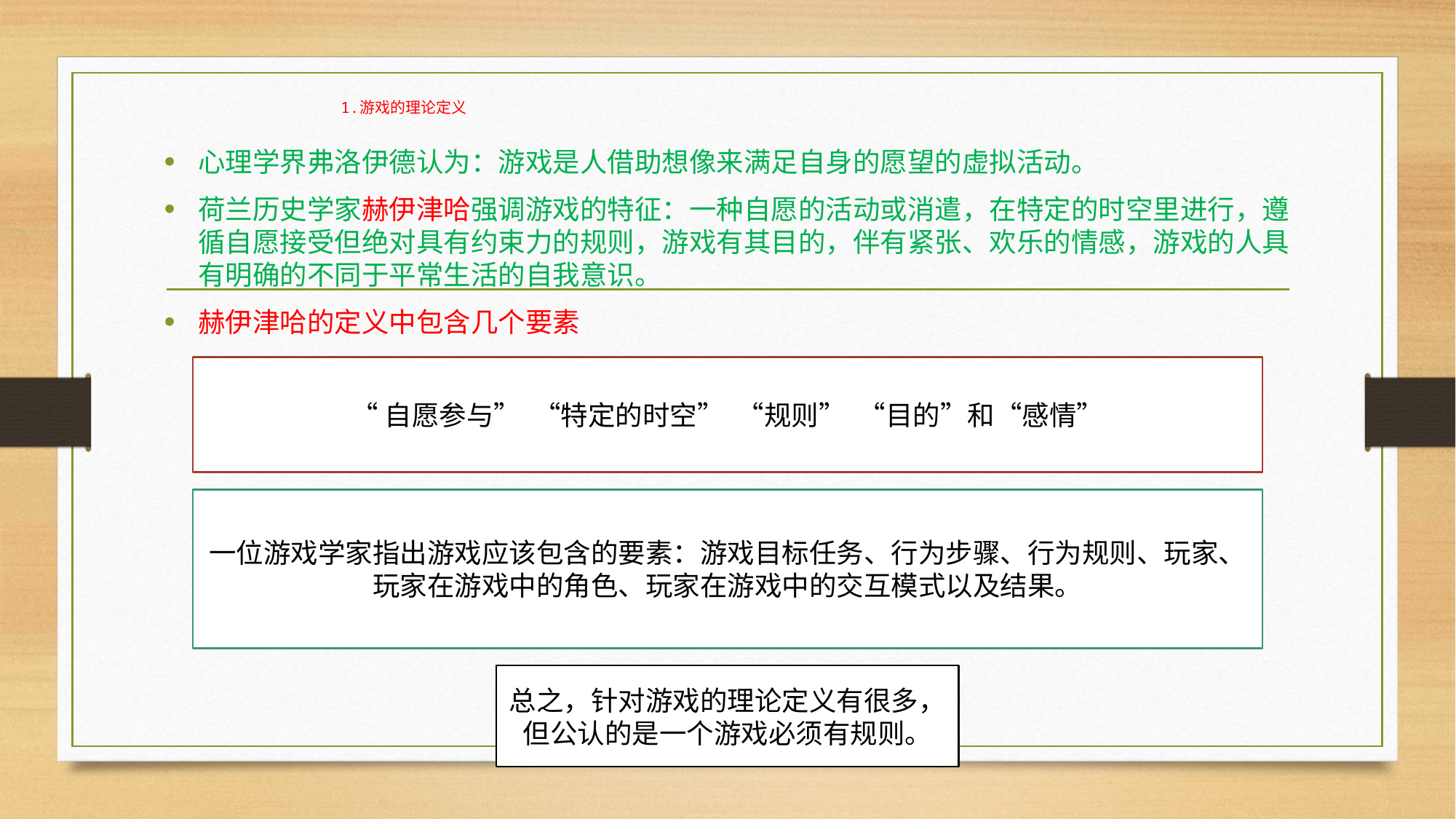

# 1.游戏的理论定义
心理学界弗洛伊德认为：游戏是人借助想像来满足自身的愿望的虚拟活动。
荷兰历史学家赫伊津哈强调游戏的特征：一种自愿的活动或消遣，在特定的时空里进行，遵循自愿接受但绝对具有约束力的规则，游戏有其目的，伴有紧张、欢乐的情感，游戏的人具有明确的不同于平常生活的自我意识。
赫伊津哈的定义中包含几个要素
“自愿参与”  “特定的时空”  “规则”  “目的”和“感情”
一位游戏学家指出游戏应该包含的要素：游戏目标任务、行为步骤、行为规则、玩家、玩家在游戏中的角色、玩家在游戏中的交互模式以及结果。
总之，针对游戏的理论定义有很多，但公认的是一个游戏必须有规则。